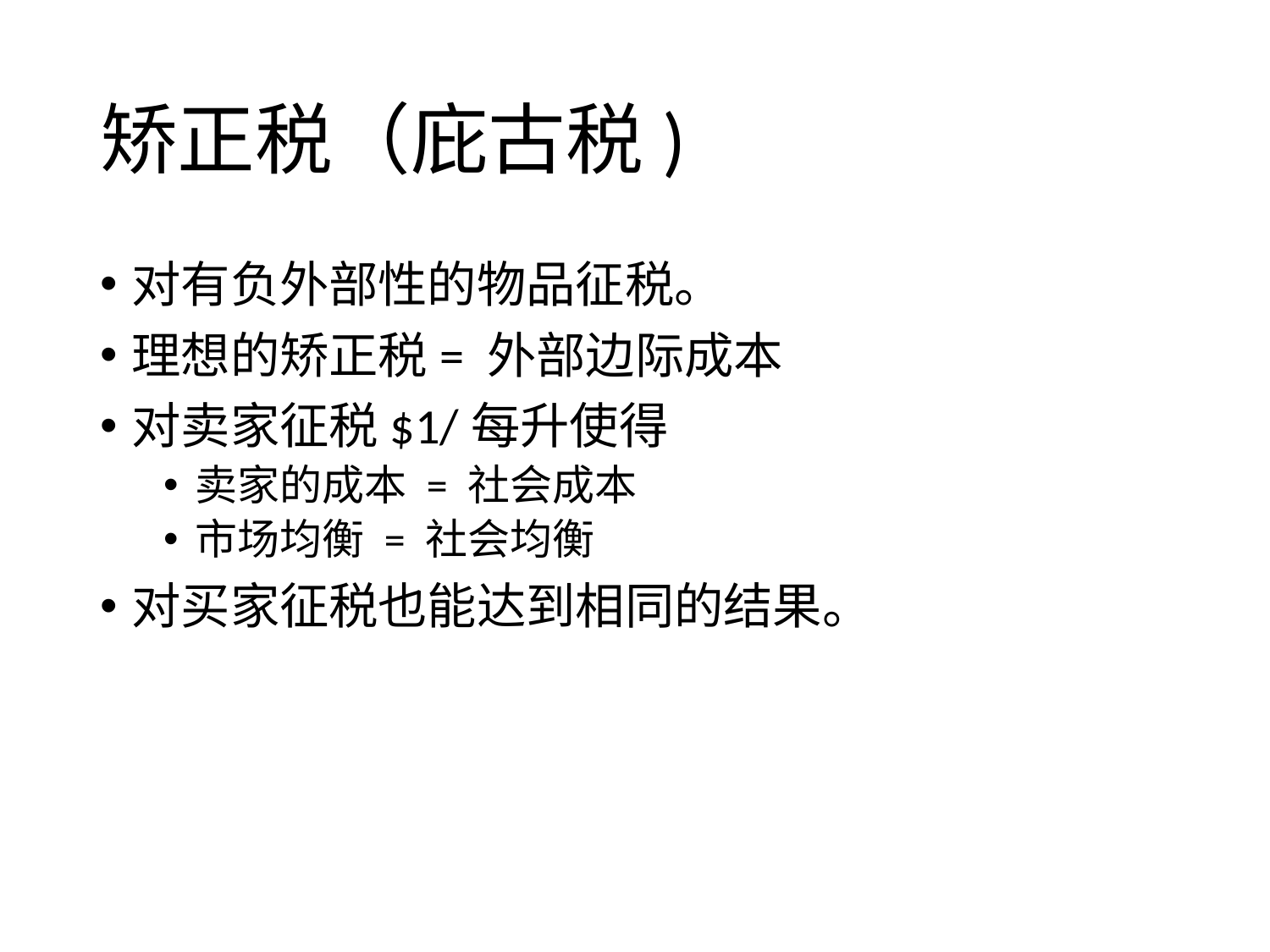

# 矫正税（庇古税)
对有负外部性的物品征税。
理想的矫正税= 外部边际成本
对卖家征税$1/每升使得
卖家的成本 = 社会成本
市场均衡 = 社会均衡
对买家征税也能达到相同的结果。